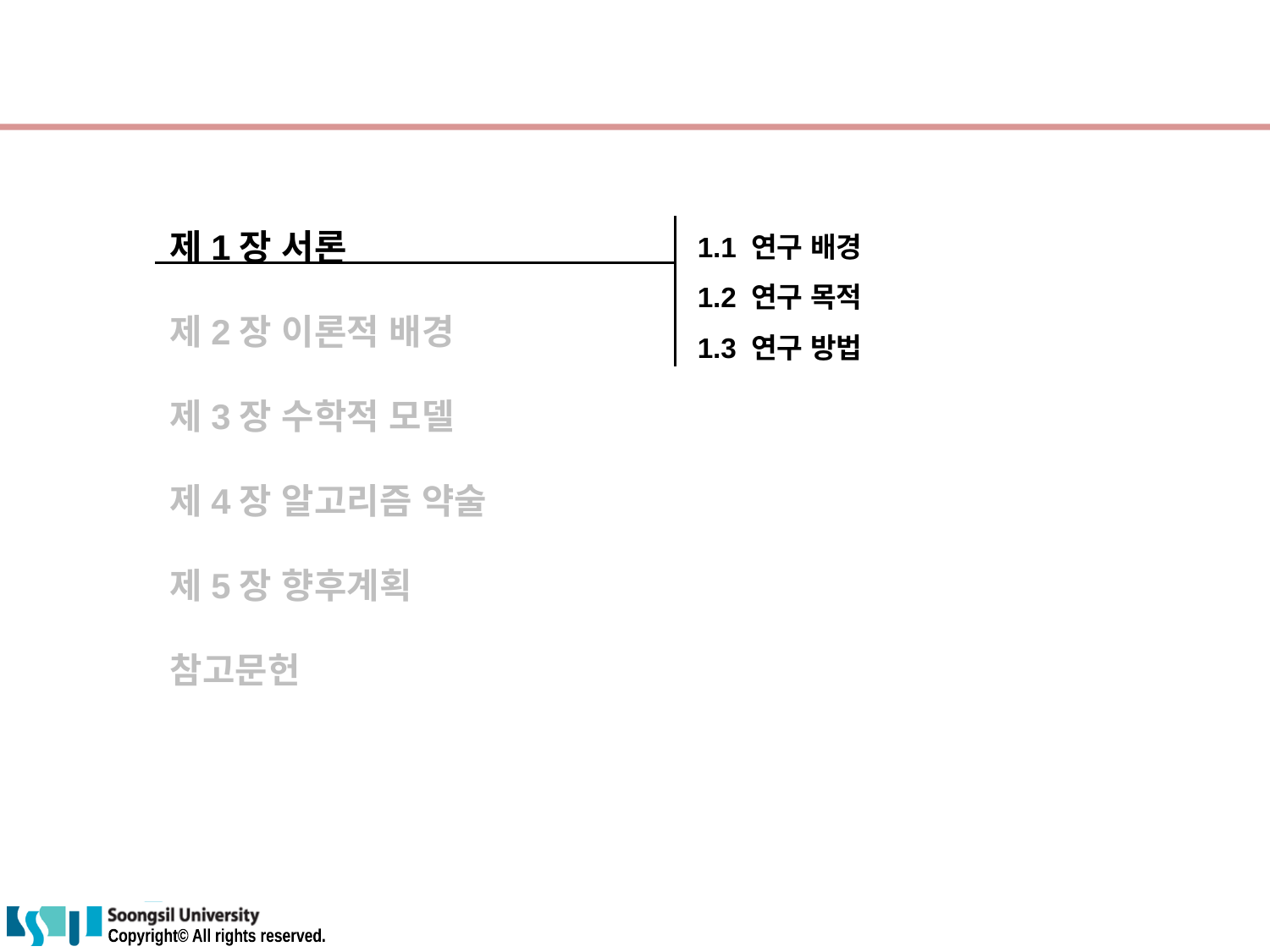

제1장 서론
제2장 이론적 배경
제3장 수학적 모델
제4장 알고리즘 약술
제5장 향후계획
참고문헌

1.1 연구 배경
1.2 연구 목적
1.3 연구 방법